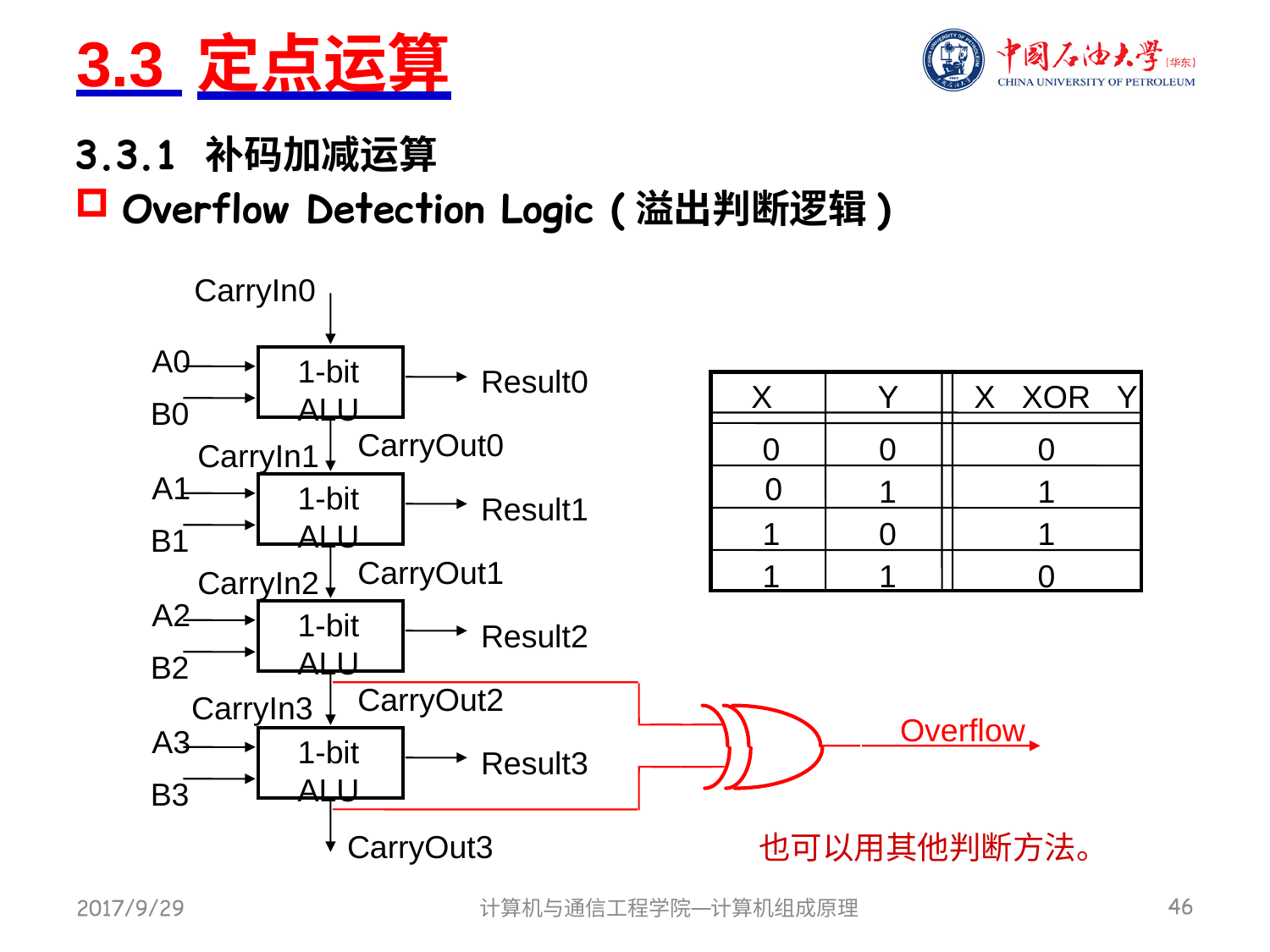

# 3.3 定点运算
3.3.1 补码加减运算
Overflow Detection Logic (溢出判断逻辑)
CarryIn0

A0
1-bit
ALU

Result0

B0

CarryOut0

CarryIn1
A1
1-bit
ALU

Result1

B1

CarryOut1

CarryIn2
A2
1-bit
ALU

Result2

B2

CarryOut2

CarryIn3
A3
1-bit
ALU

Result3

B3

CarryOut3
X
Y
X   XOR   Y

0
0
0
0

1
1

1
0
1

1
1
0

Overflow

也可以用其他判断方法。
2017/9/29
计算机与通信工程学院—计算机组成原理
46